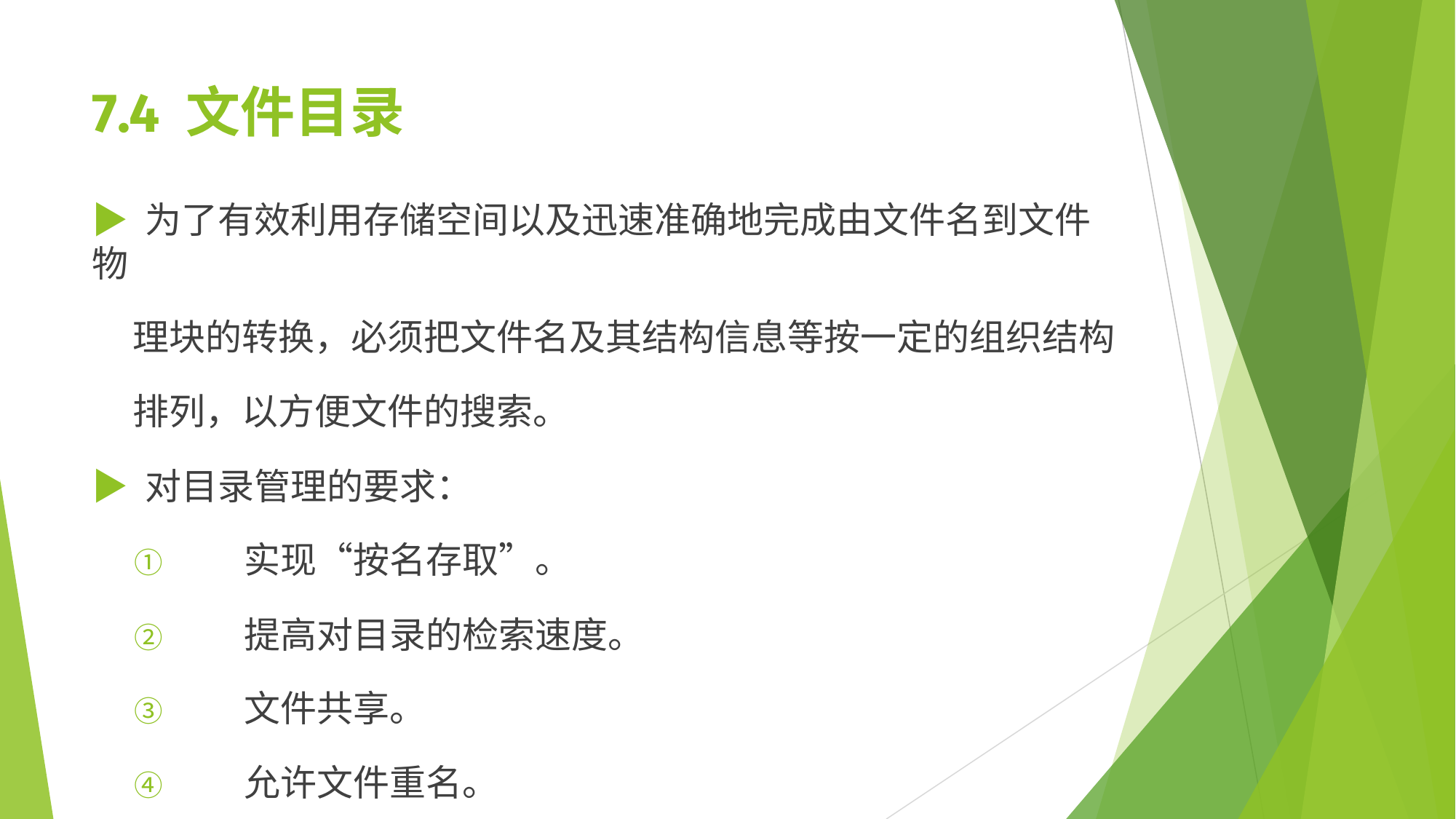

# 7.4 文件目录
▶ 为了有效利用存储空间以及迅速准确地完成由文件名到文件物
理块的转换，必须把文件名及其结构信息等按一定的组织结构 排列，以方便文件的搜索。
▶ 对目录管理的要求：
①	实现“按名存取”。
②	提高对目录的检索速度。
③	文件共享。
④	允许文件重名。